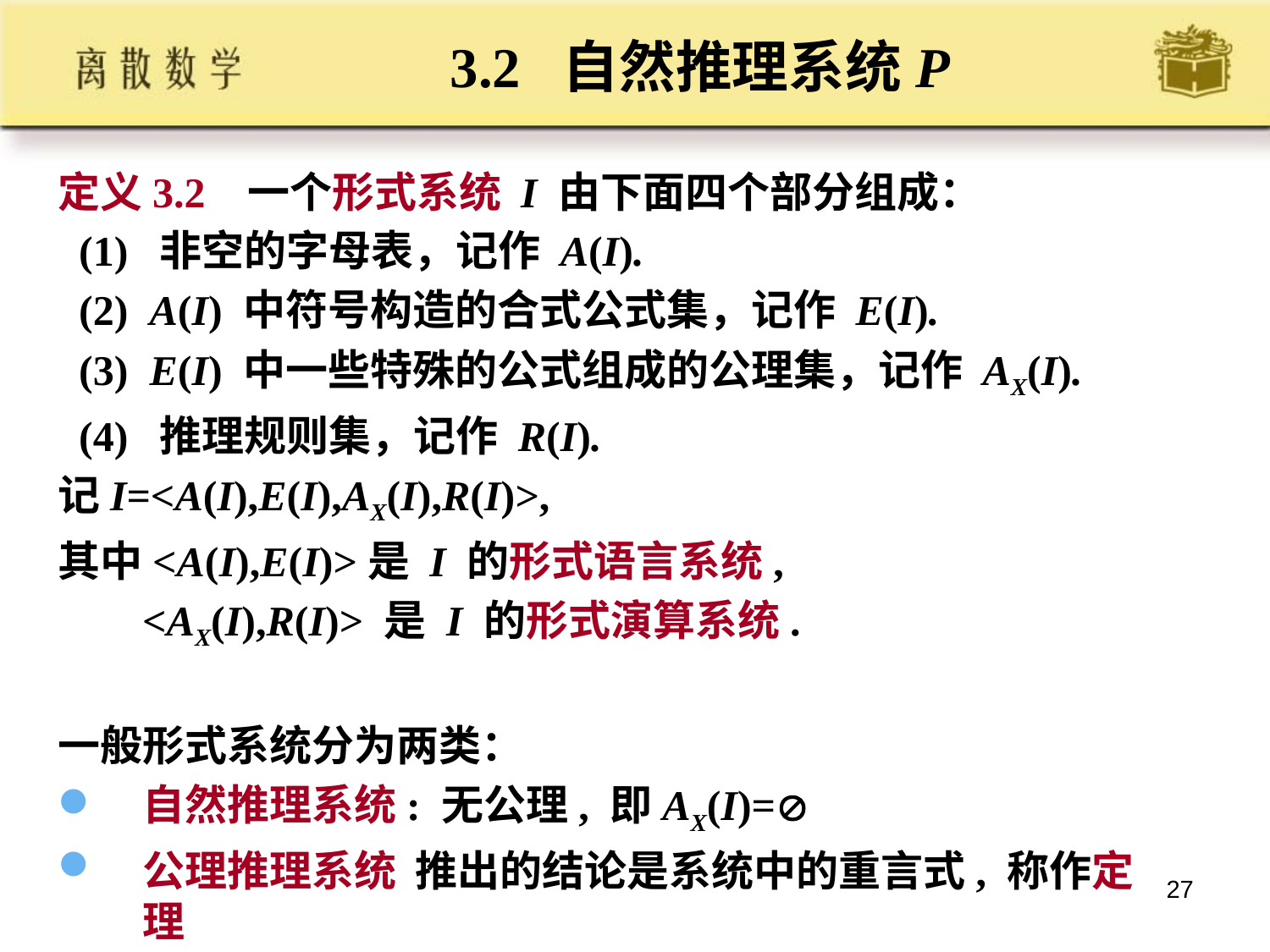

# 3.2  自然推理系统P
定义3.2   一个形式系统 I 由下面四个部分组成：
  (1)  非空的字母表，记作 A(I).
  (2)  A(I) 中符号构造的合式公式集，记作 E(I).
  (3)  E(I) 中一些特殊的公式组成的公理集，记作 AX(I).
  (4)  推理规则集，记作 R(I).
记I=<A(I),E(I),AX(I),R(I)>,
其中<A(I),E(I)>是 I 的形式语言系统,
        <AX(I),R(I)> 是 I 的形式演算系统.

一般形式系统分为两类：
自然推理系统: 无公理, 即AX(I)=∅
公理推理系统  推出的结论是系统中的重言式, 称作定理
27